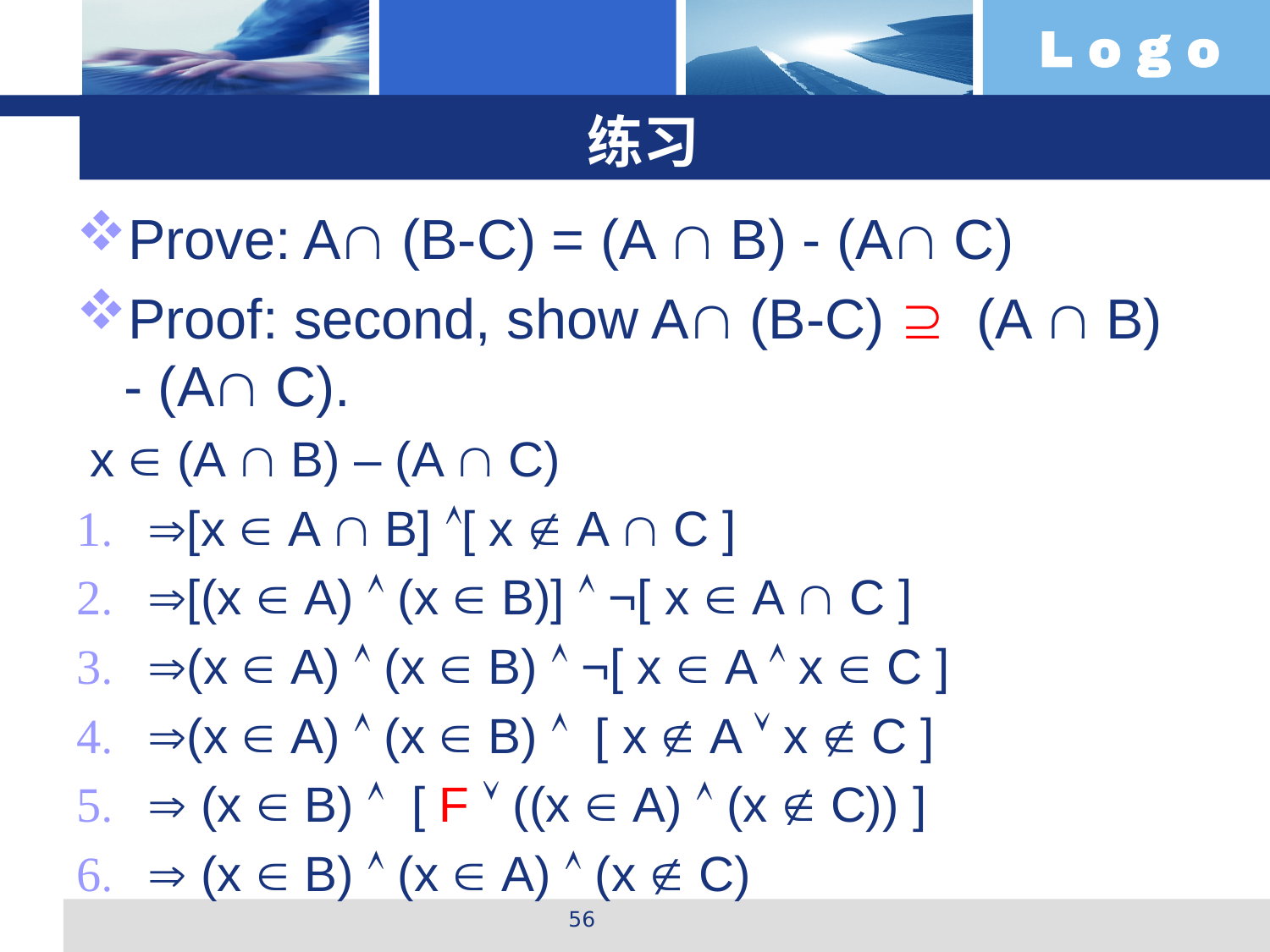

# 练习
Prove: A∩ (B-C) = (A ∩ B) - (A∩ C)
Proof: second, show A∩ (B-C) ⊇  (A ∩ B) - (A∩ C).
 x ∈ (A ∩ B) – (A ∩ C)
⇒[x ∈ A ∩ B] ∧[ x ∉ A ∩ C ]
⇒[(x ∈ A) ∧ (x ∈ B)] ∧ ¬[ x ∈ A ∩ C ]
⇒(x ∈ A) ∧ (x ∈ B) ∧ ¬[ x ∈ A ∧ x ∈ C ]
⇒(x ∈ A) ∧ (x ∈ B) ∧  [ x ∉ A ∨ x ∉ C ]
⇒ (x ∈ B) ∧  [ F ∨ ((x ∈ A) ∧ (x ∉ C)) ]
⇒ (x ∈ B) ∧ (x ∈ A) ∧ (x ∉ C)

56